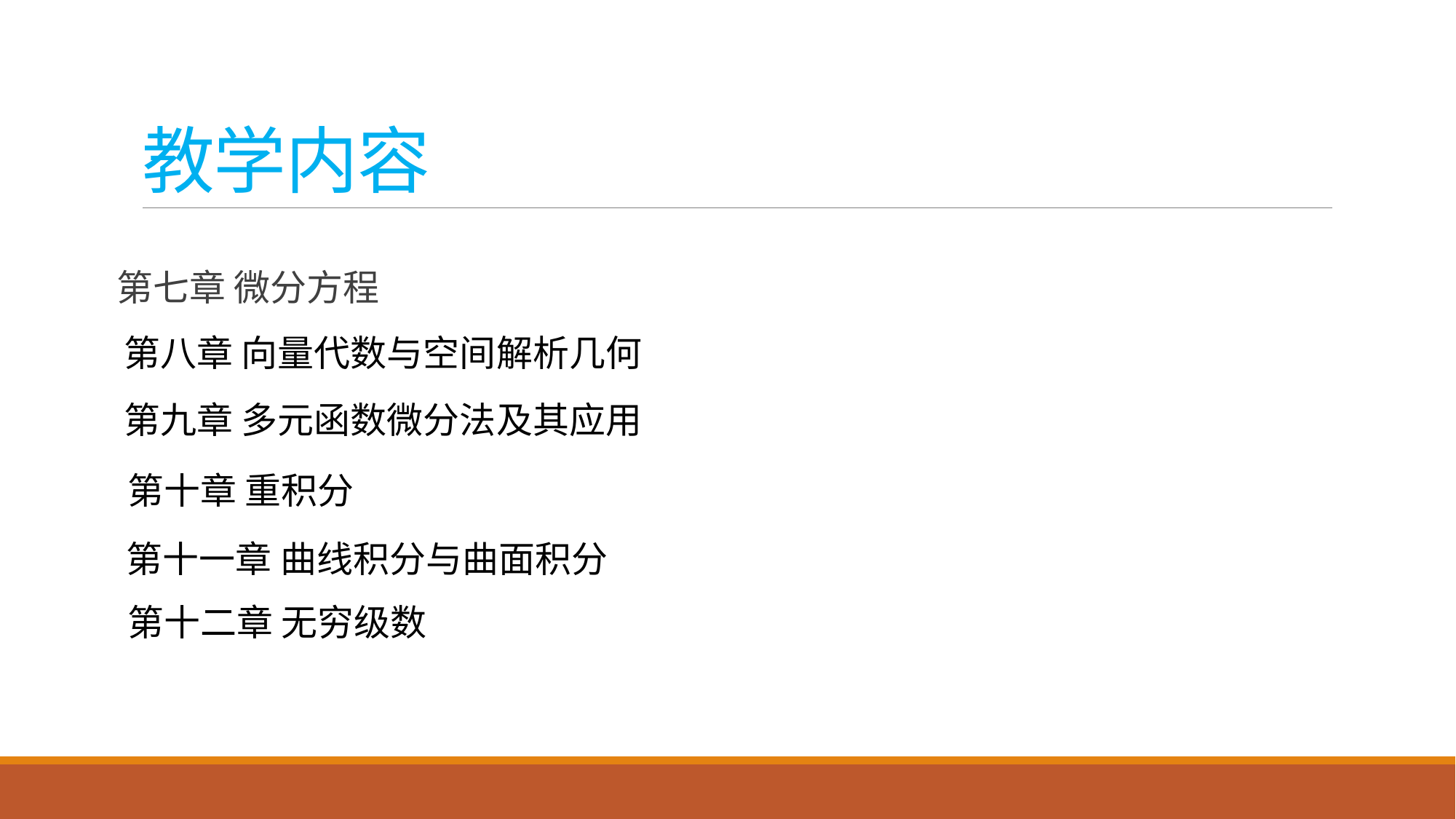

# 教学内容
第七章 微分方程
第八章 向量代数与空间解析几何
第九章 多元函数微分法及其应用
第十章 重积分
第十一章 曲线积分与曲面积分
第十二章 无穷级数